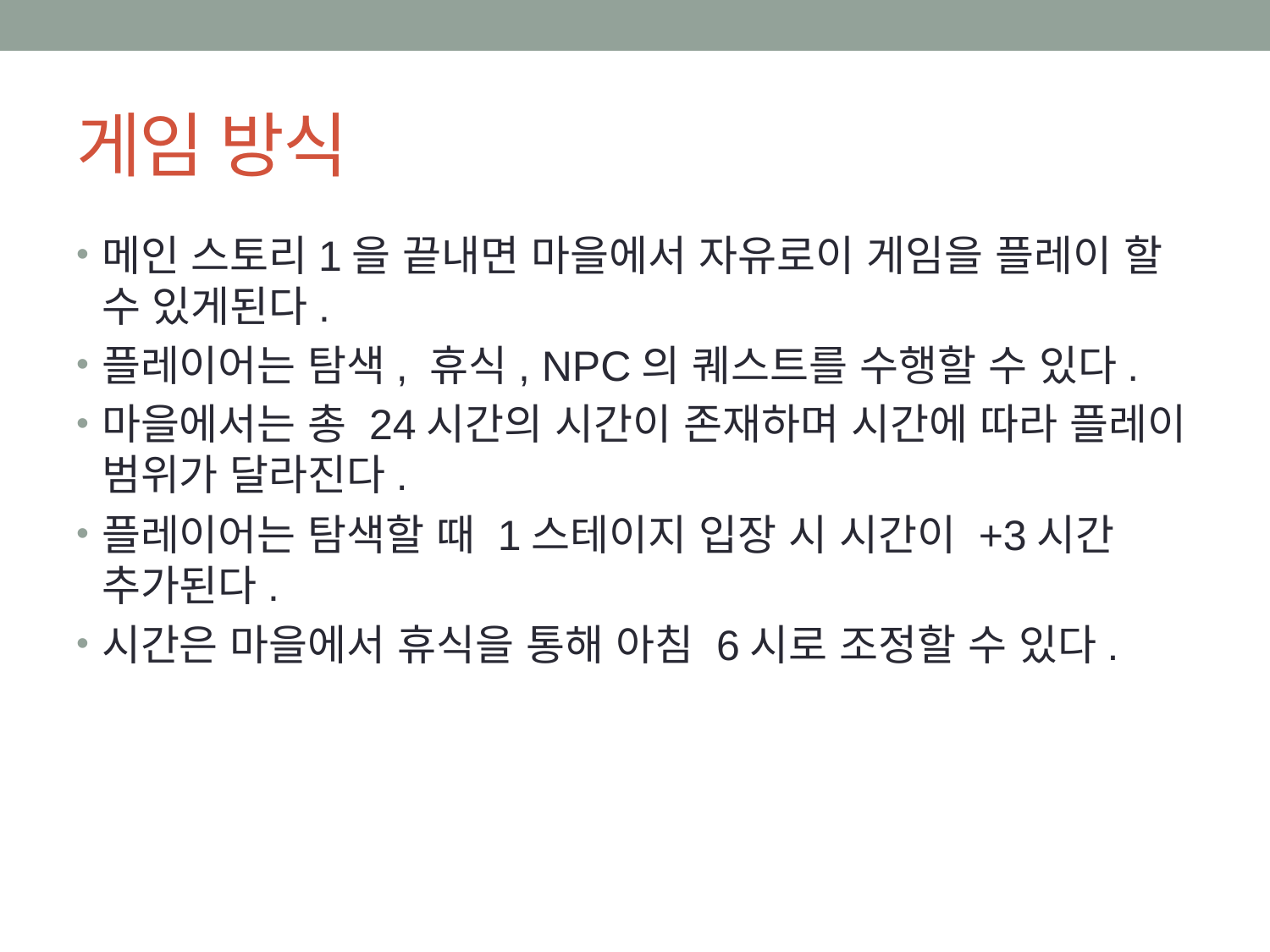

# 게임 방식
메인 스토리1을 끝내면 마을에서 자유로이 게임을 플레이 할 수 있게된다.
플레이어는 탐색, 휴식, NPC의 퀘스트를 수행할 수 있다.
마을에서는 총 24시간의 시간이 존재하며 시간에 따라 플레이 범위가 달라진다.
플레이어는 탐색할 때 1스테이지 입장 시 시간이 +3시간 추가된다.
시간은 마을에서 휴식을 통해 아침 6시로 조정할 수 있다.